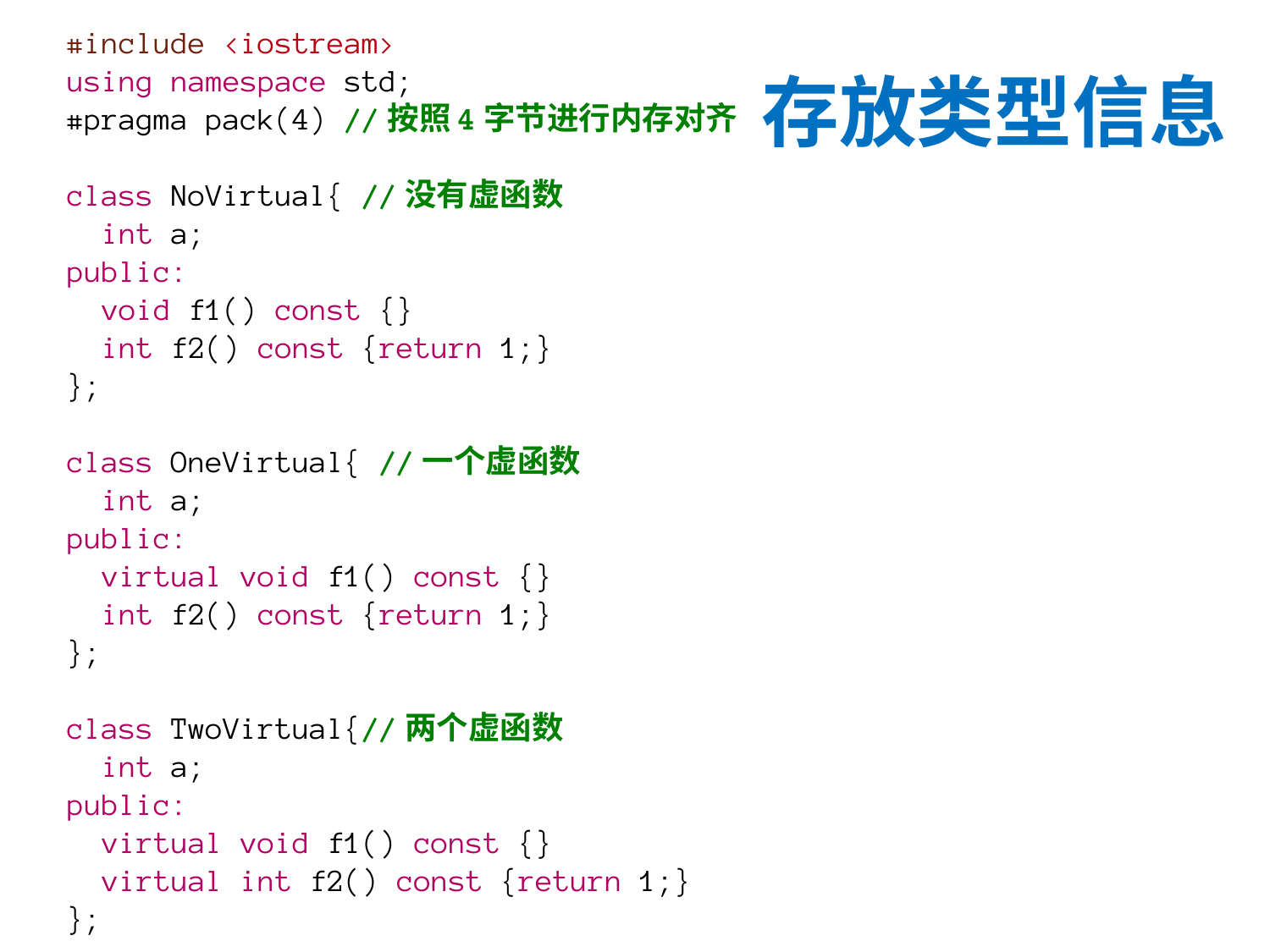

#include <iostream>
using namespace std;
#pragma pack(4) //按照4字节进行内存对齐

class NoVirtual{ //没有虚函数
  int a;
public:
  void f1() const {}
  int f2() const {return 1;}
};

class OneVirtual{ //一个虚函数
  int a;
public:
  virtual void f1() const {}
  int f2() const {return 1;}
};

class TwoVirtual{//两个虚函数
  int a;
public:
  virtual void f1() const {}
  virtual int f2() const {return 1;}
};
# 存放类型信息